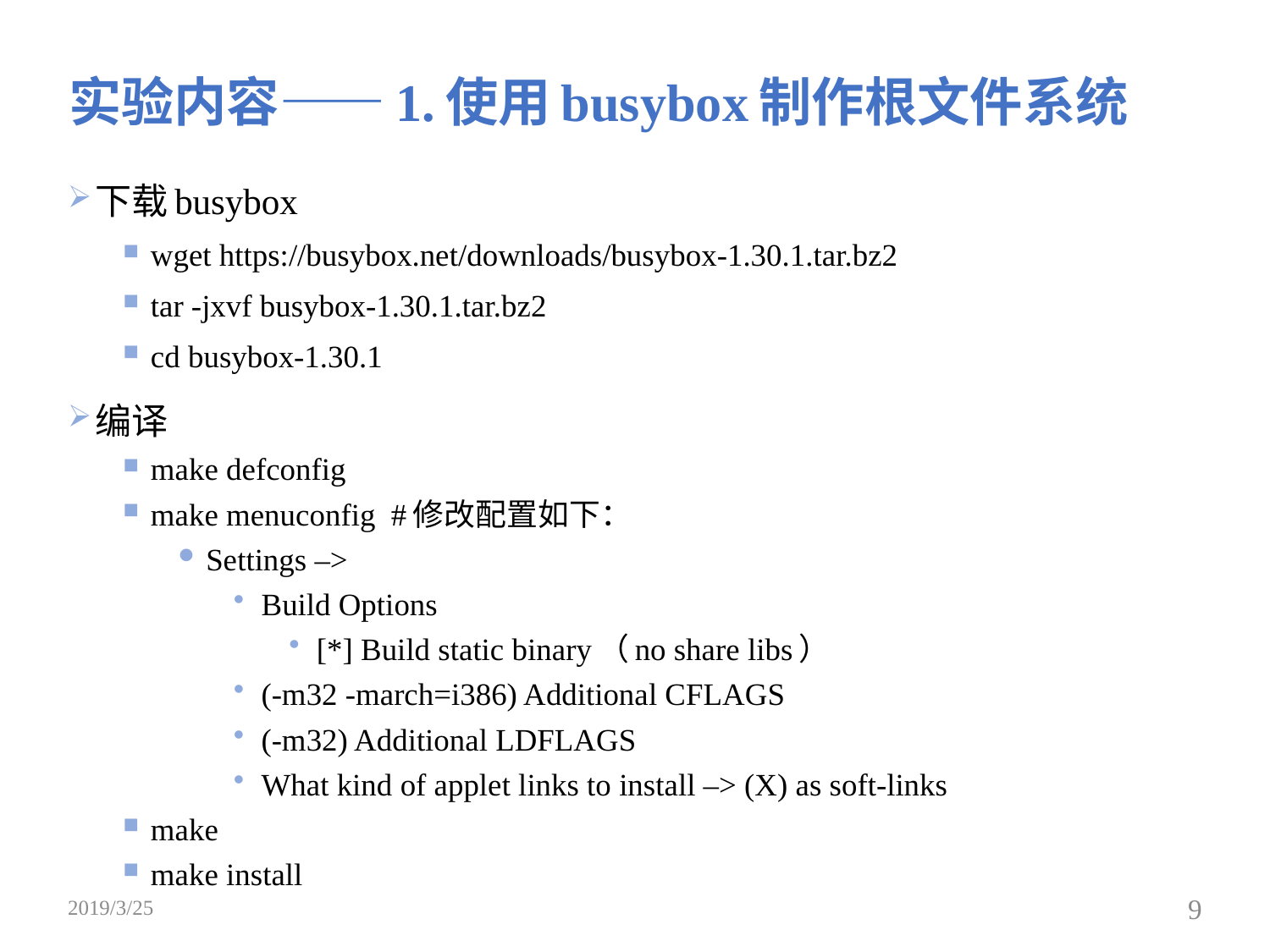

# 实验内容——1.使用busybox制作根文件系统
下载busybox
wget https://busybox.net/downloads/busybox-1.30.1.tar.bz2
tar -jxvf busybox-1.30.1.tar.bz2
cd busybox-1.30.1
编译
make defconfig
make menuconfig  #修改配置如下：
Settings –>
Build Options
[*] Build static binary（no share libs）
(-m32 -march=i386) Additional CFLAGS
(-m32) Additional LDFLAGS
What kind of applet links to install –> (X) as soft-links
make
make install
2019/3/25
9